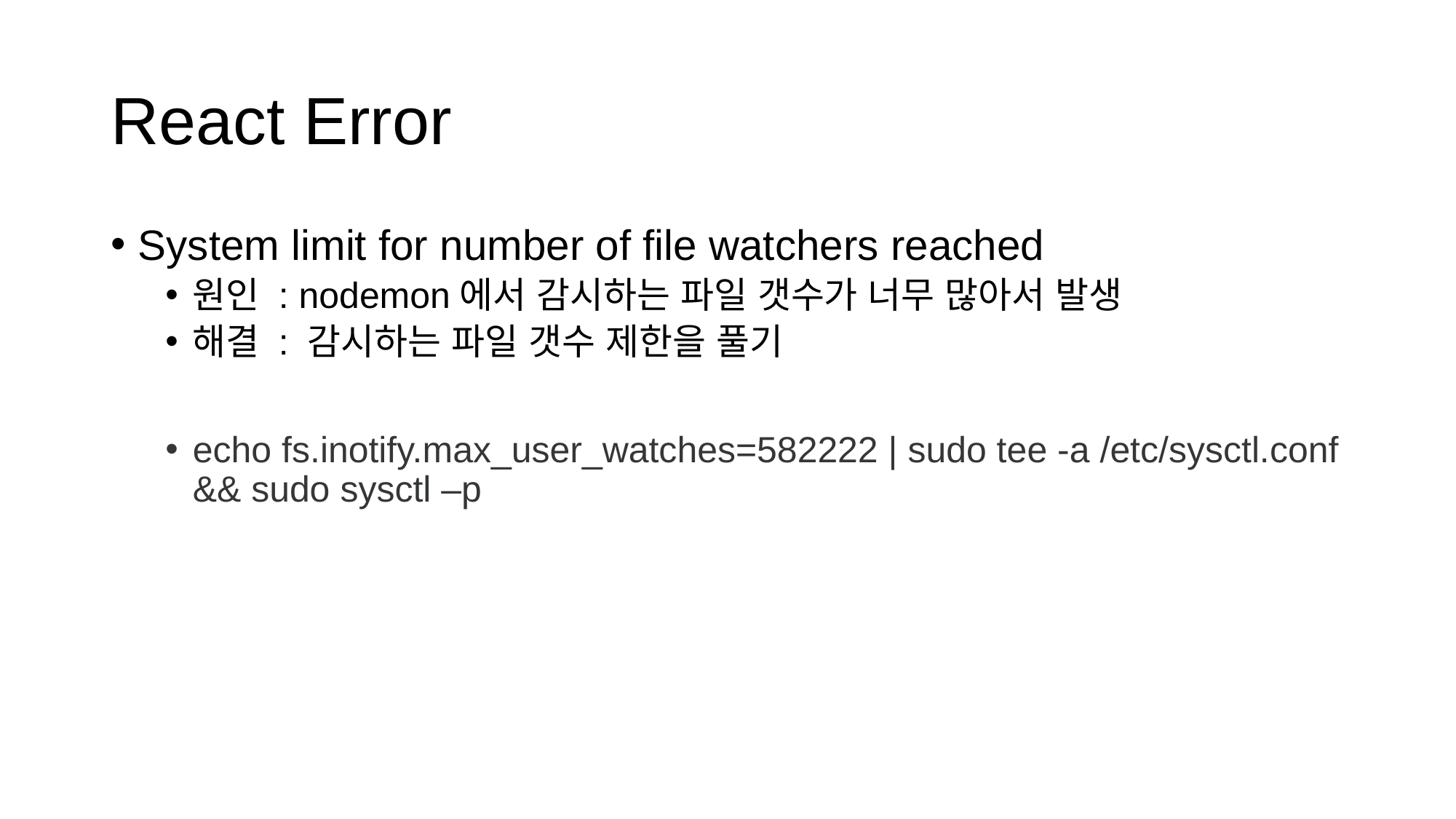

# React Error
System limit for number of file watchers reached
원인 : nodemon에서 감시하는 파일 갯수가 너무 많아서 발생
해결 : 감시하는 파일 갯수 제한을 풀기

echo fs.inotify.max_user_watches=582222 | sudo tee -a /etc/sysctl.conf && sudo sysctl –p